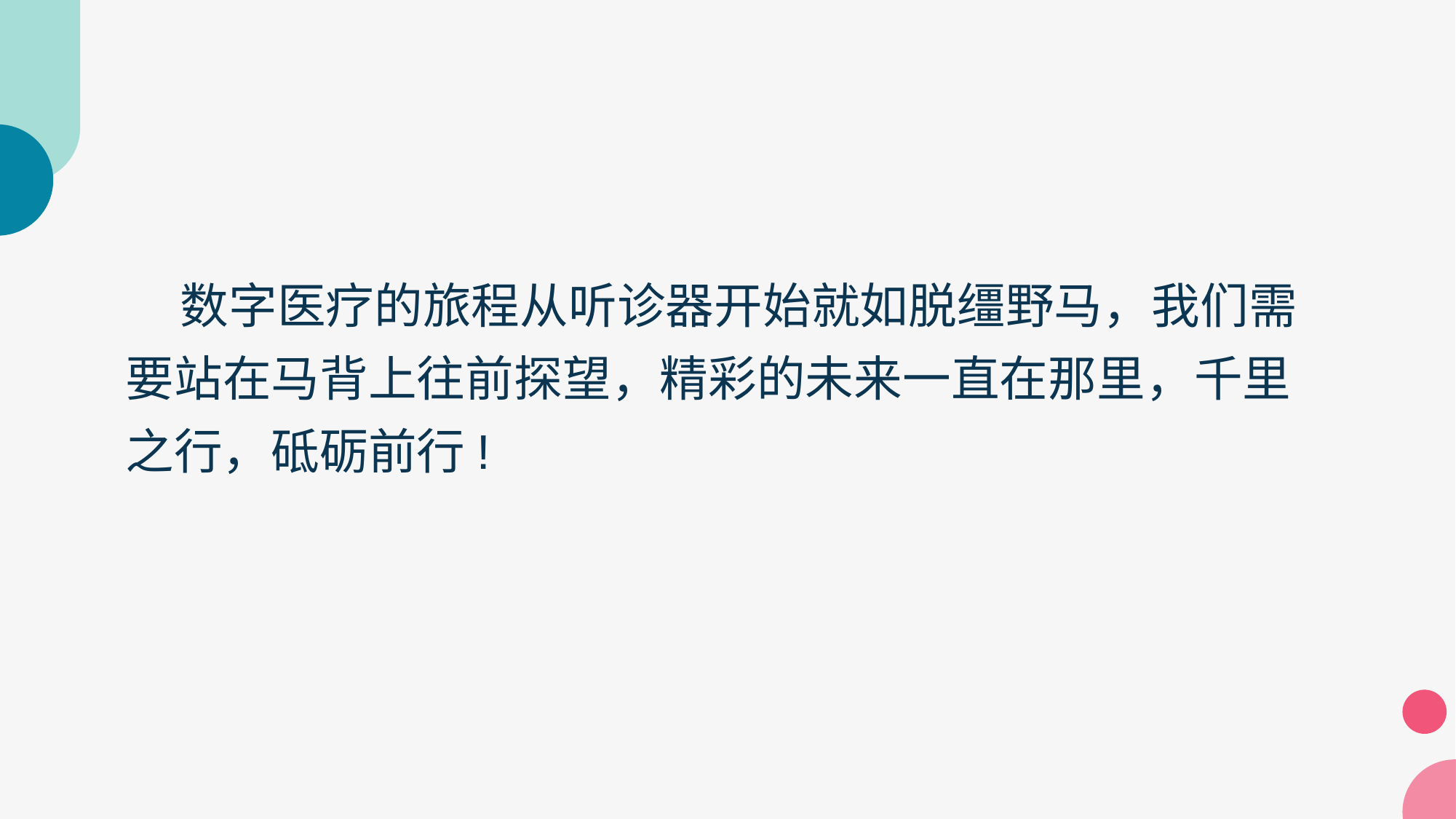

数字医疗的旅程从听诊器开始就如脱缰野马，我们需要站在马背上往前探望，精彩的未来一直在那里，千里之行，砥砺前行!